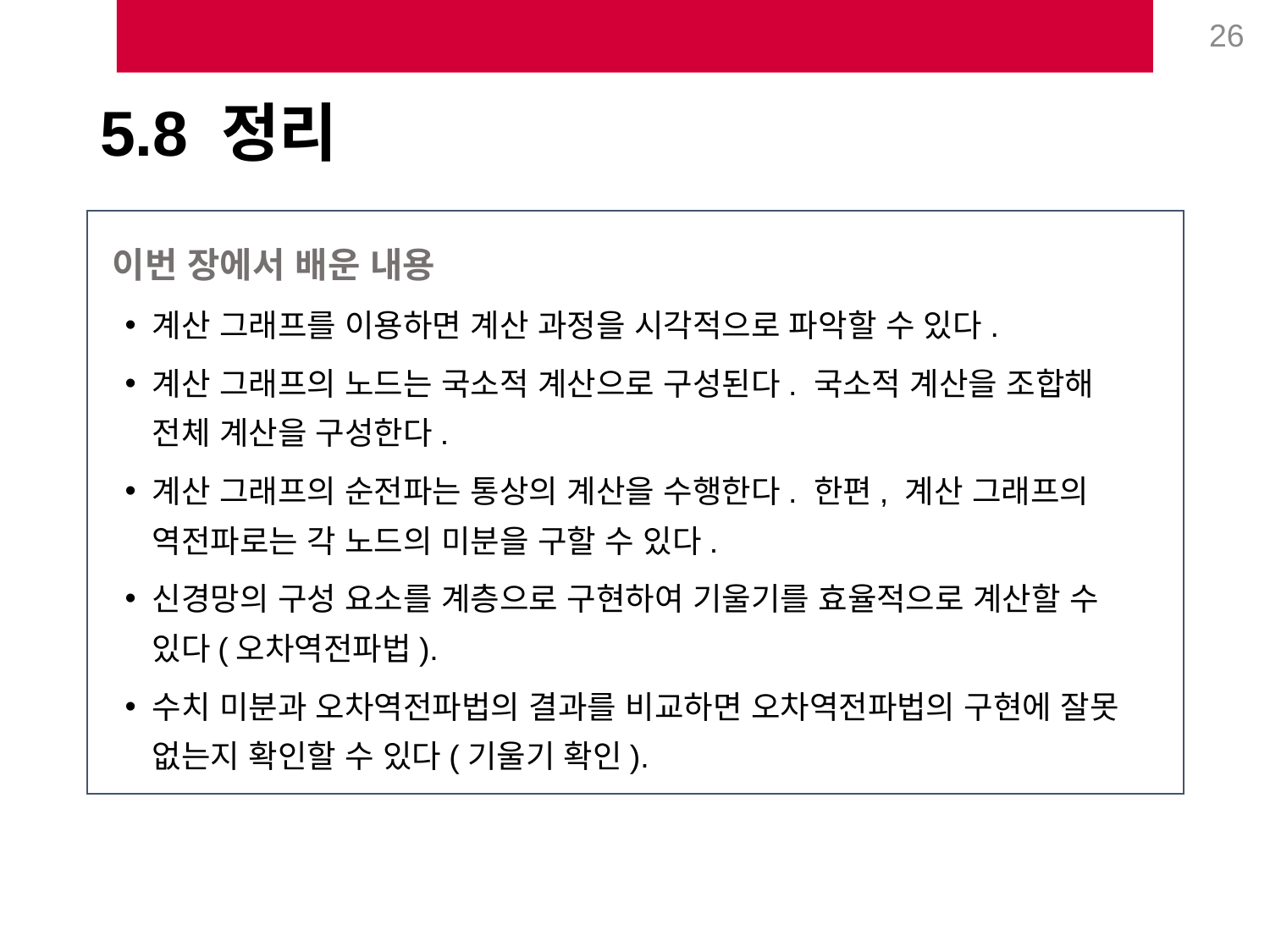

26
# 5.8 정리
이번 장에서 배운 내용
계산 그래프를 이용하면 계산 과정을 시각적으로 파악할 수 있다.
계산 그래프의 노드는 국소적 계산으로 구성된다. 국소적 계산을 조합해 전체 계산을 구성한다.
계산 그래프의 순전파는 통상의 계산을 수행한다. 한편, 계산 그래프의 역전파로는 각 노드의 미분을 구할 수 있다.
신경망의 구성 요소를 계층으로 구현하여 기울기를 효율적으로 계산할 수 있다(오차역전파법).
수치 미분과 오차역전파법의 결과를 비교하면 오차역전파법의 구현에 잘못 없는지 확인할 수 있다(기울기 확인).